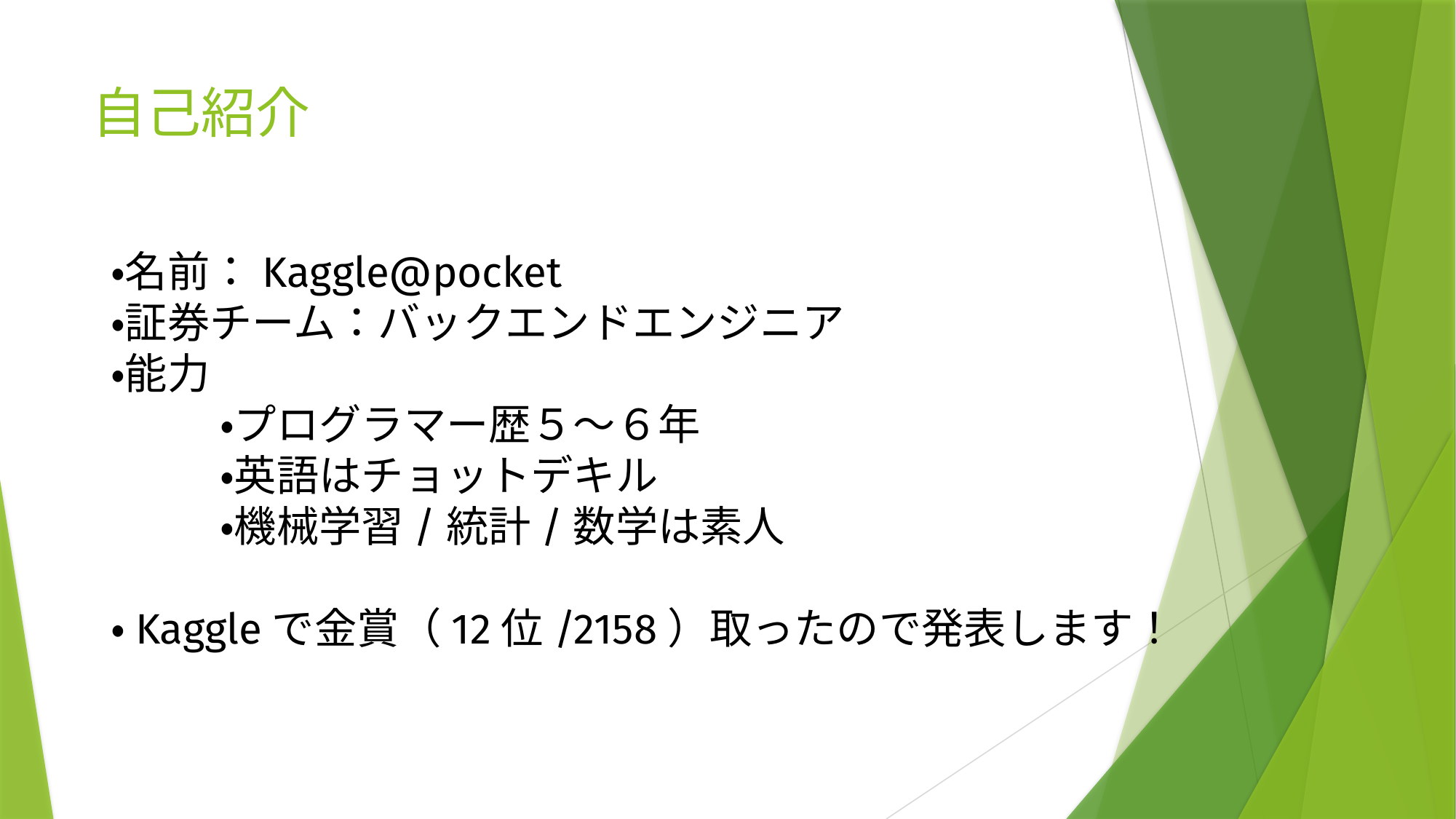

# 自己紹介
・名前：Kaggle@pocket
・証券チーム：バックエンドエンジニア
・能力
	・プログラマー歴５～６年
	・英語はチョットデキル
	・機械学習/統計/数学は素人

・Kaggleで金賞（12位/2158）取ったので発表します！